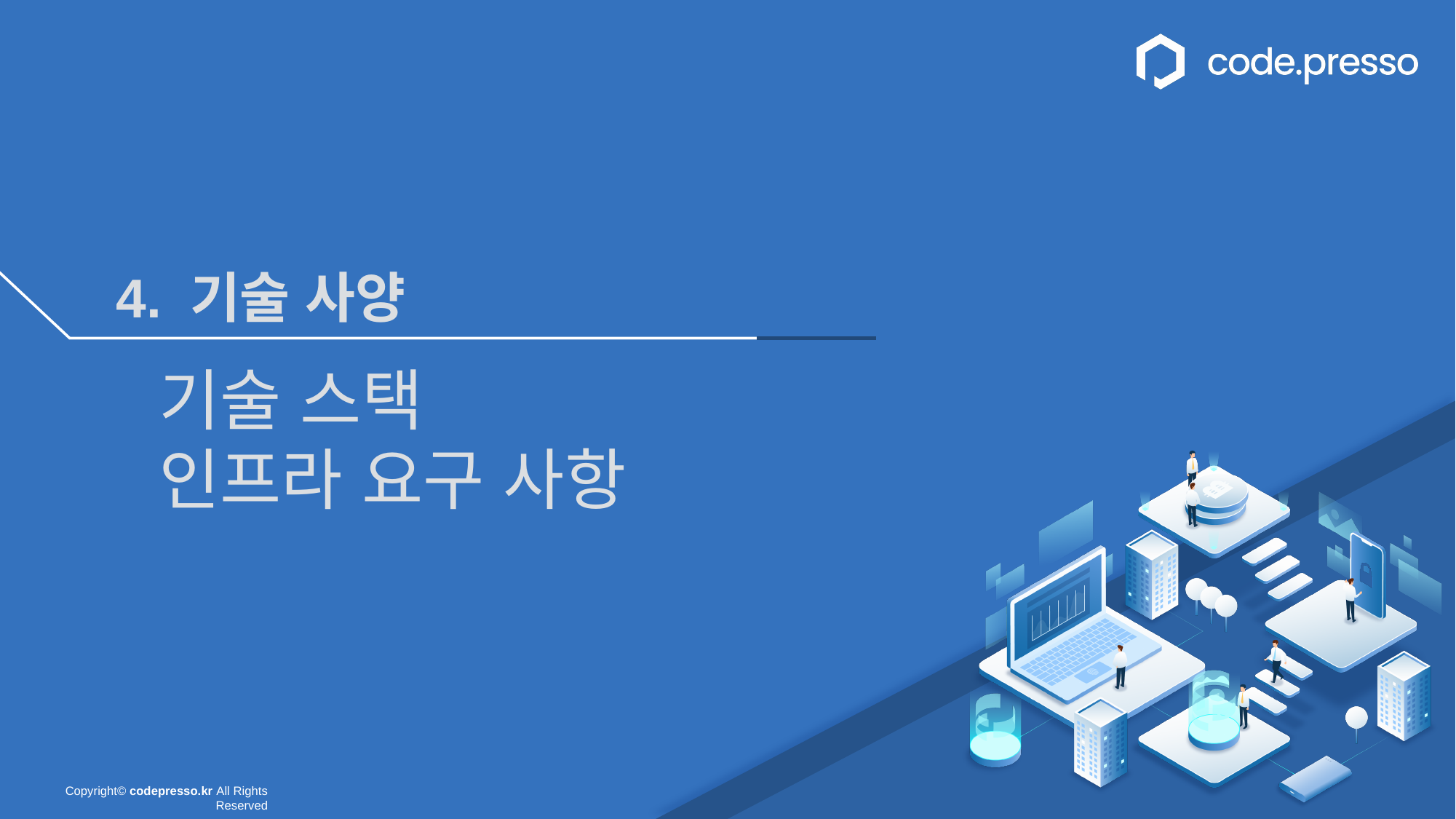

4. 기술 사양
기술 스택
인프라 요구 사항